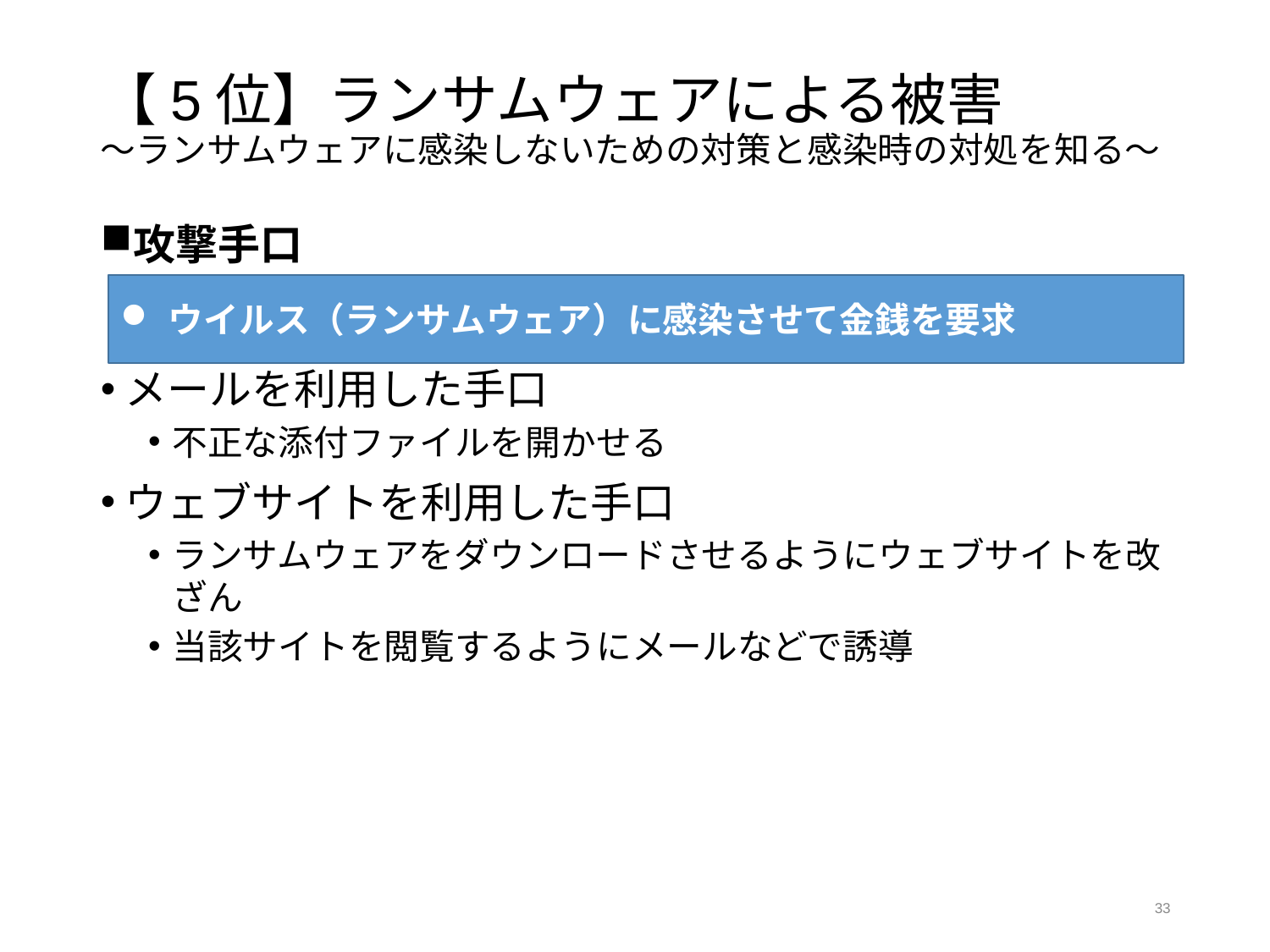

# 【5位】ランサムウェアによる被害 ～ランサムウェアに感染しないための対策と感染時の対処を知る～
攻撃手口

メールを利用した手口
不正な添付ファイルを開かせる
ウェブサイトを利用した手口
ランサムウェアをダウンロードさせるようにウェブサイトを改ざん
当該サイトを閲覧するようにメールなどで誘導
ウイルス（ランサムウェア）に感染させて金銭を要求
33